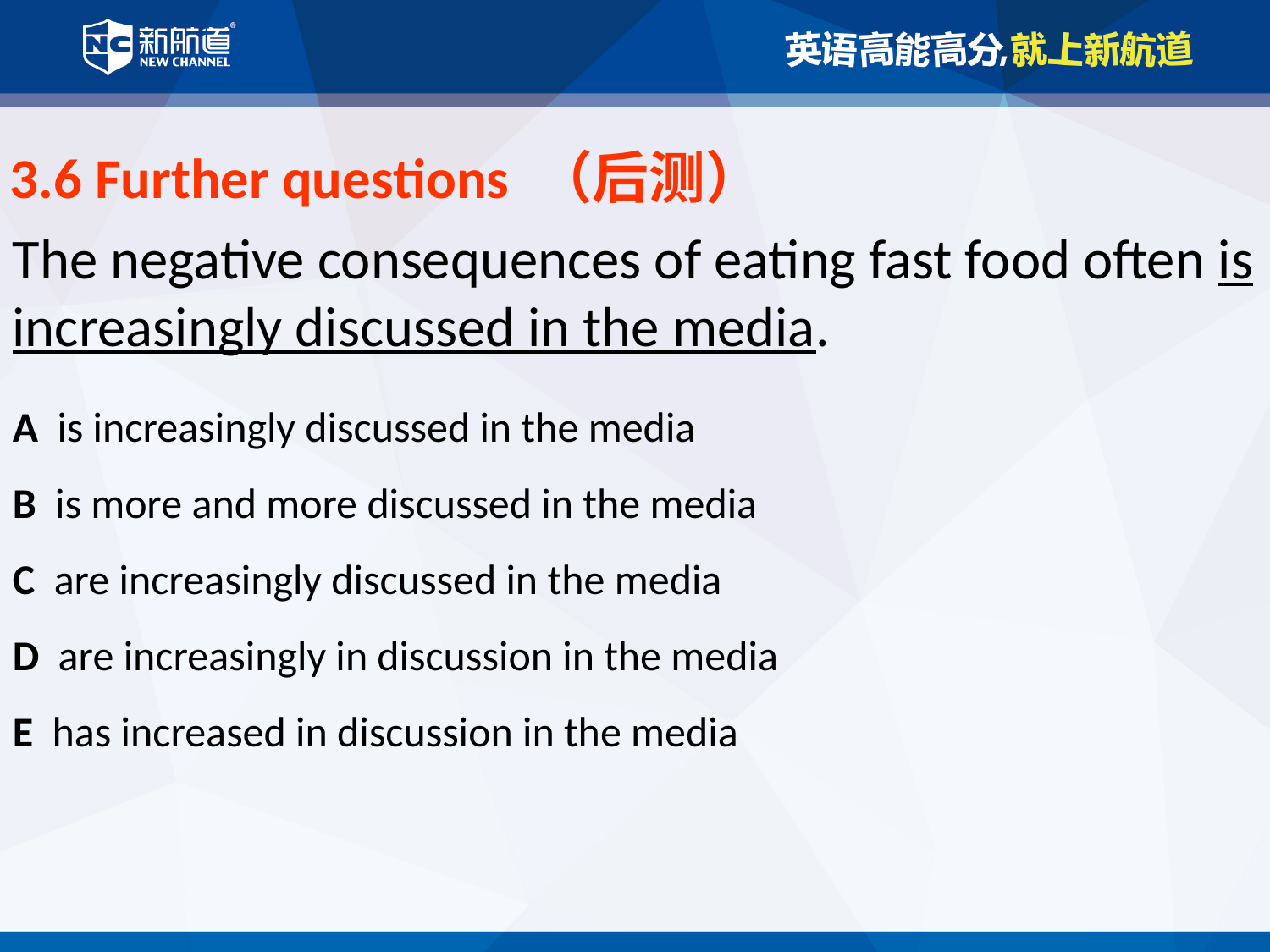

3.6 Further questions （后测）

The negative consequences of eating fast food often is increasingly discussed in the media.

A  is increasingly discussed in the media
B  is more and more discussed in the media
C  are increasingly discussed in the media
D  are increasingly in discussion in the media
E  has increased in discussion in the media